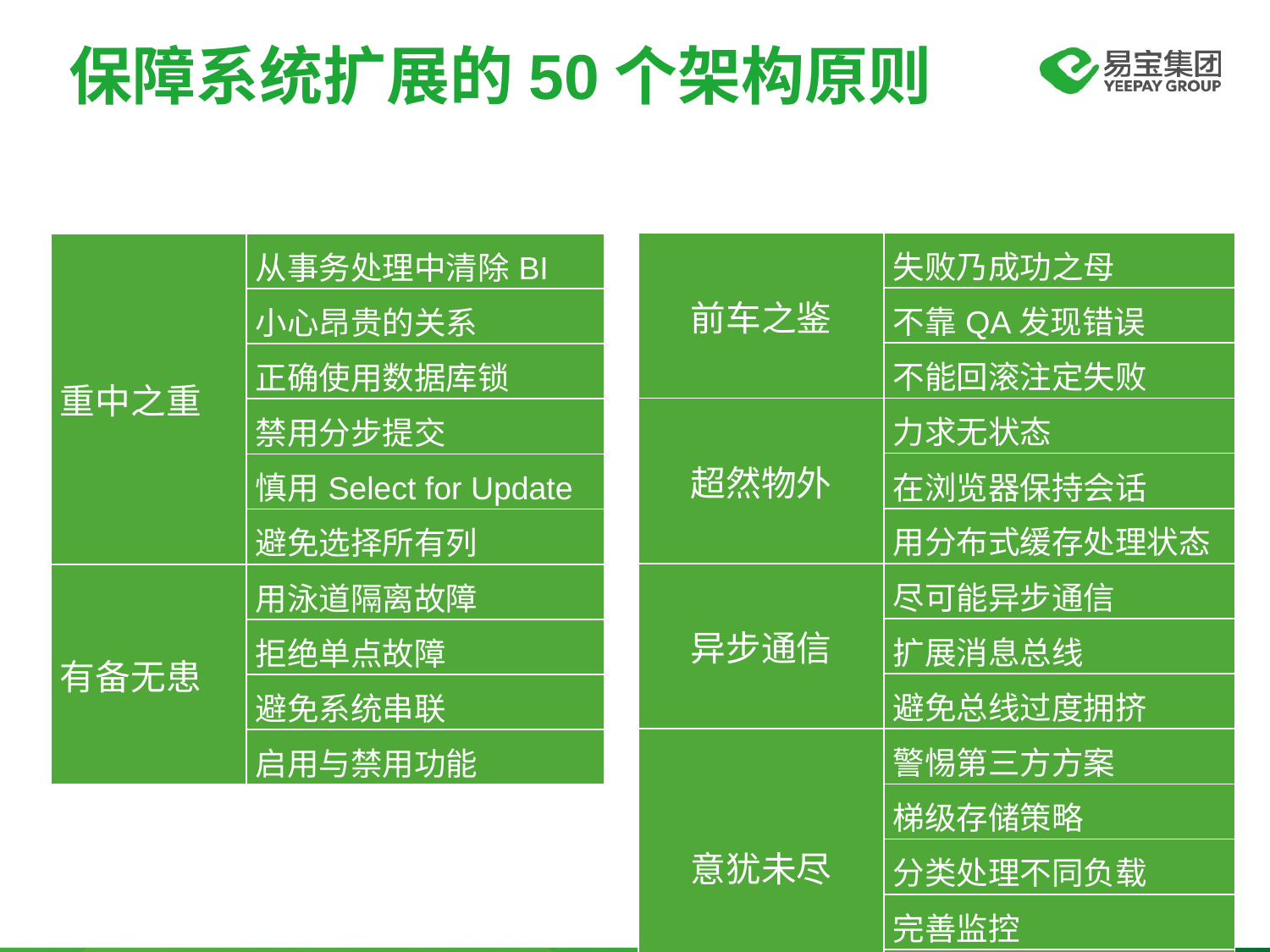

保障系统扩展的50个架构原则
| 前车之鉴 | 失败乃成功之母 |
| --- | --- |
|  | 不靠QA发现错误 |
|  | 不能回滚注定失败 |
| 超然物外 | 力求无状态 |
|  | 在浏览器保持会话 |
|  | 用分布式缓存处理状态 |
| 异步通信 | 尽可能异步通信 |
|  | 扩展消息总线 |
|  | 避免总线过度拥挤 |
| 意犹未尽 | 警惕第三方方案 |
|  | 梯级存储策略 |
|  | 分类处理不同负载 |
|  | 完善监控 |
|  | 保持竞争力 |
| 重中之重 | 从事务处理中清除BI |
| --- | --- |
|  | 小心昂贵的关系 |
|  | 正确使用数据库锁 |
|  | 禁用分步提交 |
|  | 慎用Select for Update |
|  | 避免选择所有列 |
| 有备无患 | 用泳道隔离故障 |
|  | 拒绝单点故障 |
|  | 避免系统串联 |
|  | 启用与禁用功能 |